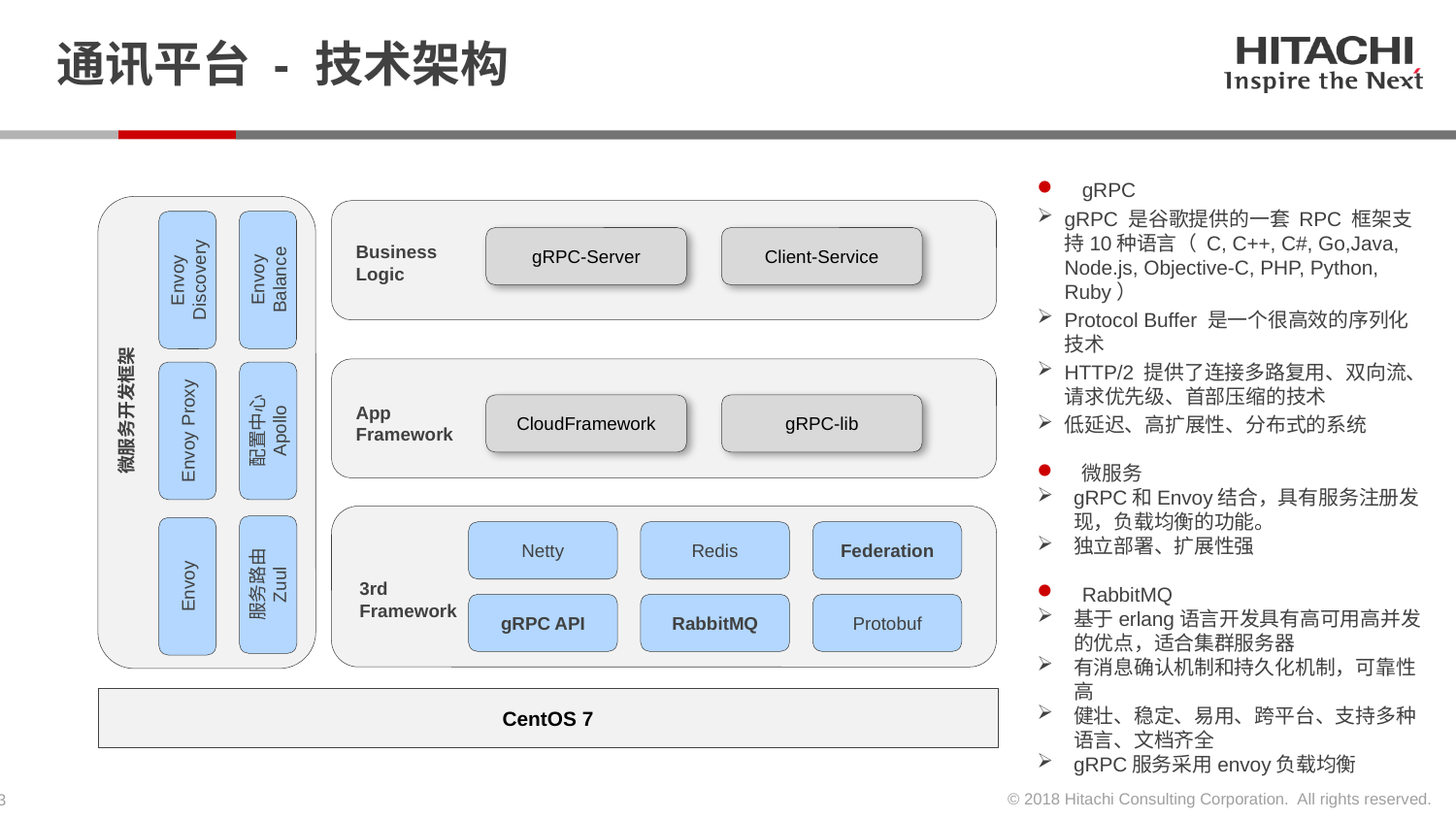

# 通讯平台 - 技术架构

gRPC
gRPC 是谷歌提供的一套 RPC 框架支持10种语言（ C, C++, C#, Go,Java, Node.js, Objective-C, PHP, Python, Ruby）
Protocol Buffer 是一个很高效的序列化技术
HTTP/2 提供了连接多路复用、双向流、请求优先级、首部压缩的技术
低延迟、高扩展性、分布式的系统
微服务
gRPC和Envoy结合，具有服务注册发现，负载均衡的功能。
独立部署、扩展性强
RabbitMQ
基于erlang语言开发具有高可用高并发的优点，适合集群服务器
有消息确认机制和持久化机制，可靠性高
健壮、稳定、易用、跨平台、支持多种语言、文档齐全
gRPC服务采用envoy负载均衡
gRPC-Server
Client-Service
Business
Logic
Envoy
Balance
Envoy Discovery

微服务开发框架
App Framework
CloudFramework
gRPC-lib
Envoy Proxy
配置中心
Apollo
Netty
Redis
Federation
服务路由
Zuul
Envoy
3rd
Framework
gRPC API
RabbitMQ
Protobuf
CentOS 7